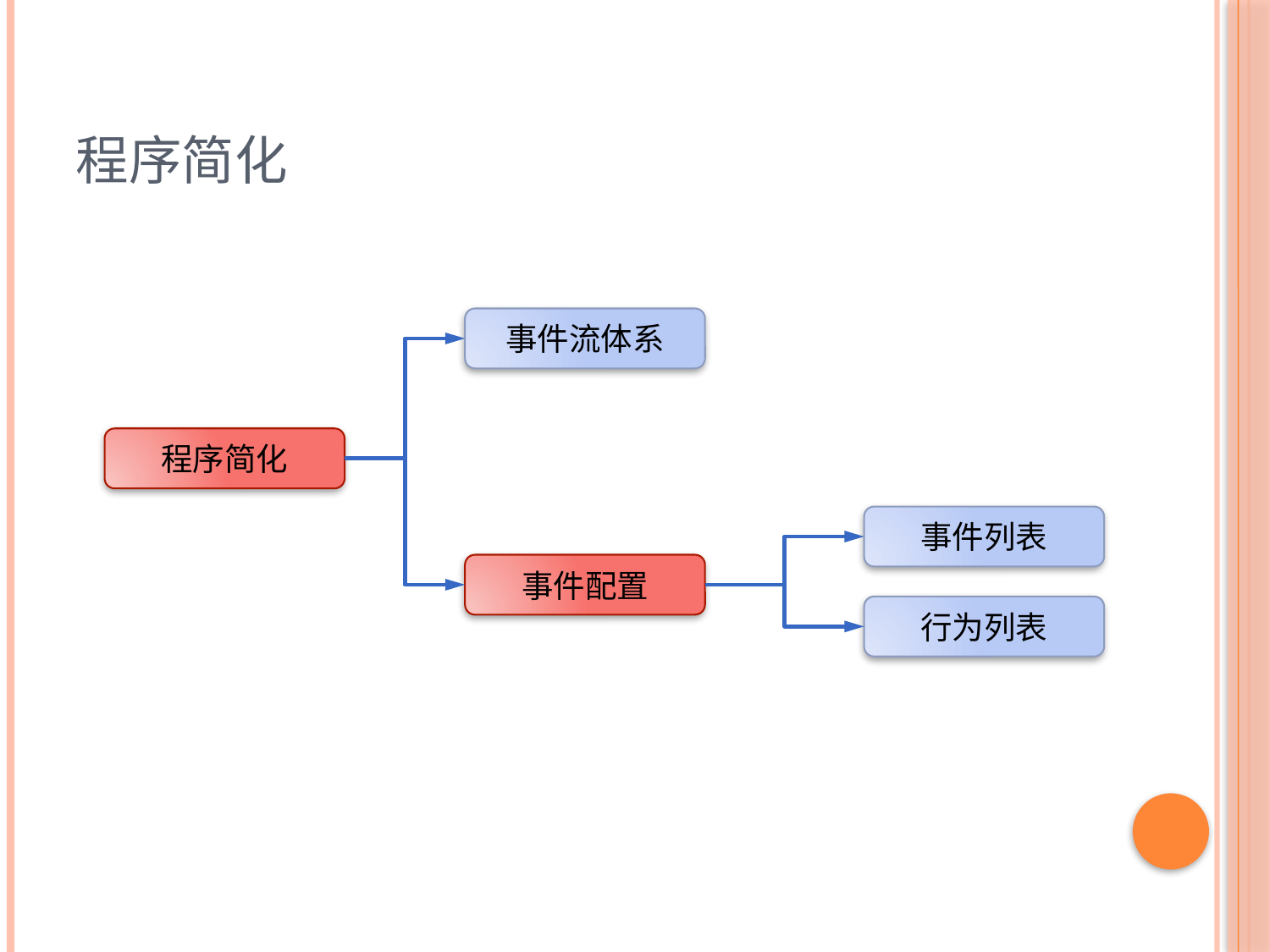

# 程序简化
事件流体系
程序简化
事件列表
事件配置
行为列表